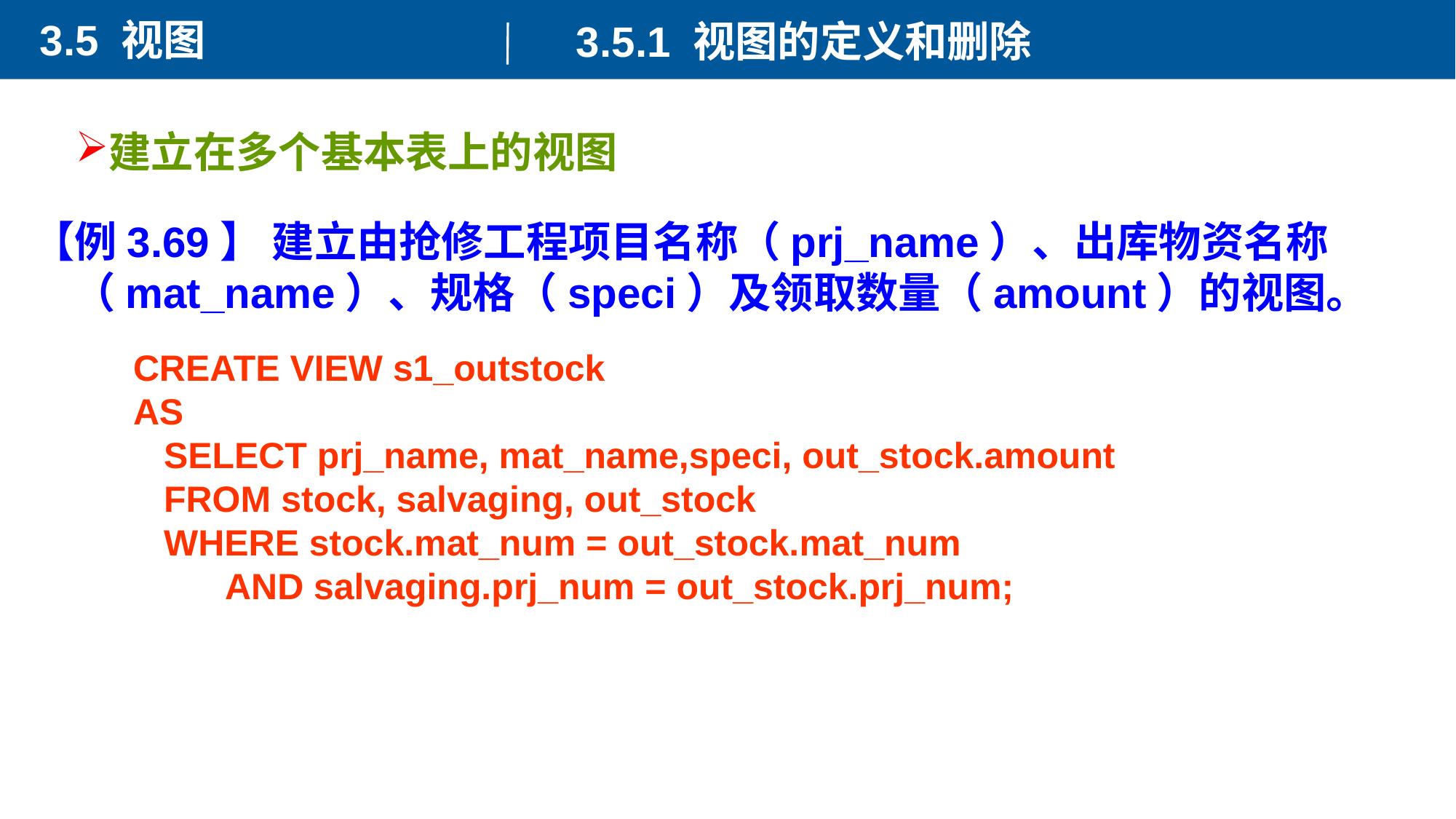

3.5 视图
3.5.1 视图的定义和删除
建立在多个基本表上的视图
【例3.69】 建立由抢修工程项目名称（prj_name）、出库物资名称（mat_name）、规格（speci）及领取数量（amount）的视图。
CREATE VIEW s1_outstock
AS
   SELECT prj_name, mat_name,speci, out_stock.amount
   FROM stock, salvaging, out_stock
   WHERE stock.mat_num = out_stock.mat_num
         AND salvaging.prj_num = out_stock.prj_num;